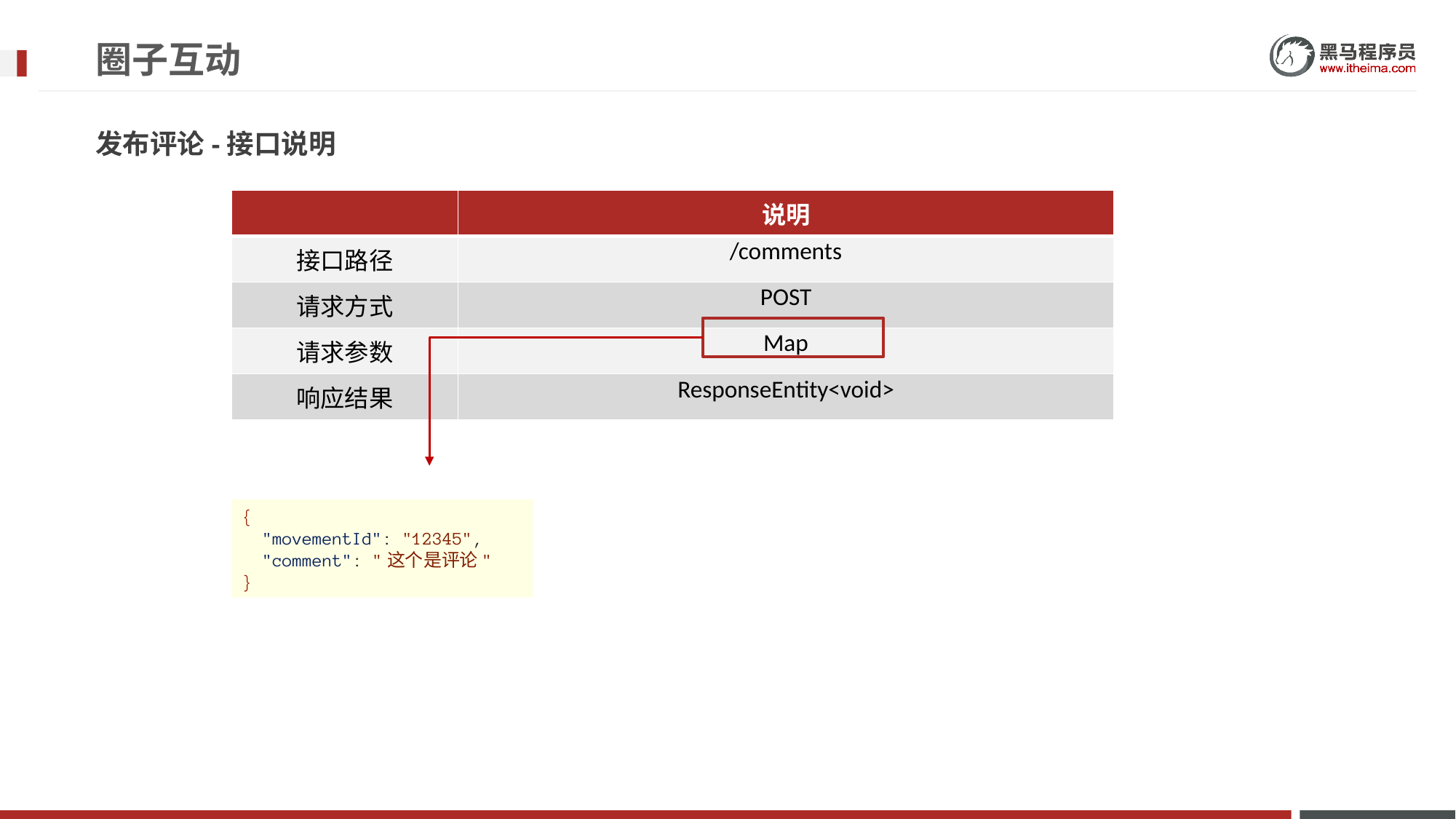

# 圈子互动
发布评论-接口说明
|  | 说明 |
| --- | --- |
| 接口路径 | /comments |
| 请求方式 | POST |
| 请求参数 | Map |
| 响应结果 | ResponseEntity<void> |

{
  "movementId": "12345",
  "comment": "这个是评论"
}